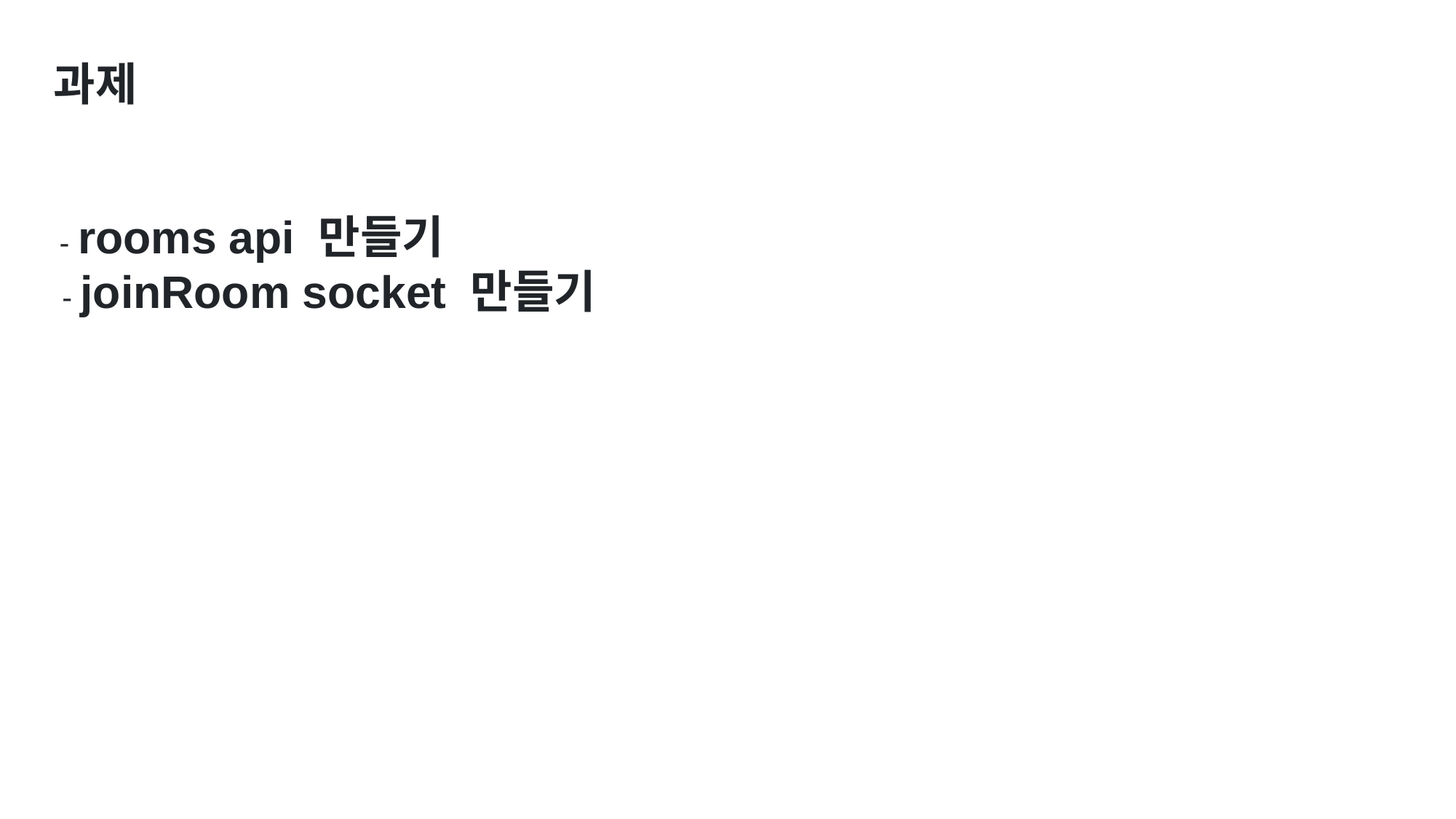

과제

 - rooms api 만들기
 - joinRoom socket 만들기